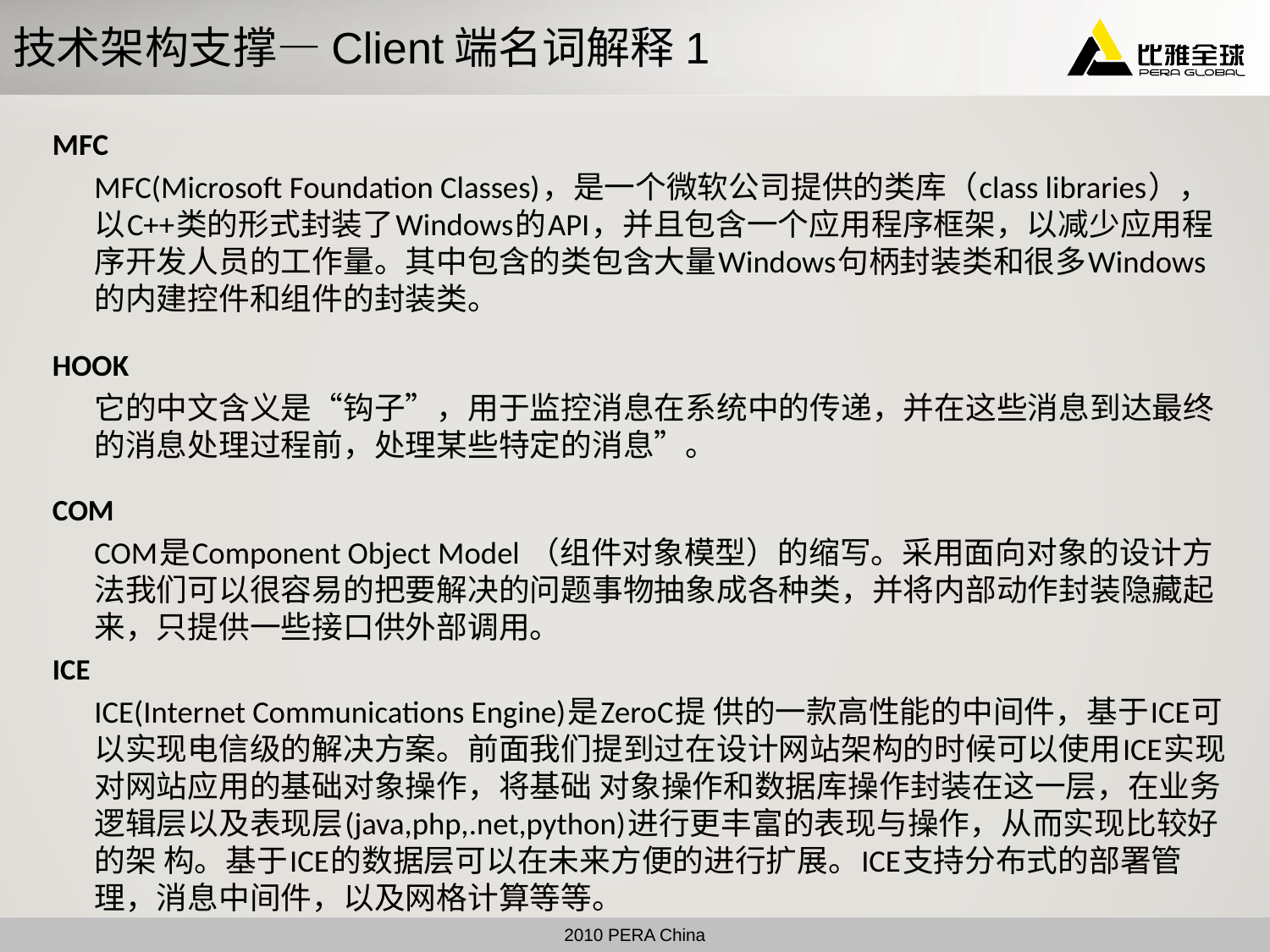

# 技术架构支撑—Client端名词解释1
MFC
	MFC(Microsoft Foundation Classes)，是一个微软公司提供的类库（class libraries），以C++类的形式封装了Windows的API，并且包含一个应用程序框架，以减少应用程序开发人员的工作量。其中包含的类包含大量Windows句柄封装类和很多Windows的内建控件和组件的封装类。

HOOK
	它的中文含义是“钩子”，用于监控消息在系统中的传递，并在这些消息到达最终的消息处理过程前，处理某些特定的消息”。

COM
	COM是Component Object Model （组件对象模型）的缩写。采用面向对象的设计方法我们可以很容易的把要解决的问题事物抽象成各种类，并将内部动作封装隐藏起来，只提供一些接口供外部调用。
ICE
	ICE(Internet Communications Engine)是ZeroC提 供的一款高性能的中间件，基于ICE可以实现电信级的解决方案。前面我们提到过在设计网站架构的时候可以使用ICE实现对网站应用的基础对象操作，将基础 对象操作和数据库操作封装在这一层，在业务逻辑层以及表现层(java,php,.net,python)进行更丰富的表现与操作，从而实现比较好的架 构。基于ICE的数据层可以在未来方便的进行扩展。ICE支持分布式的部署管理，消息中间件，以及网格计算等等。